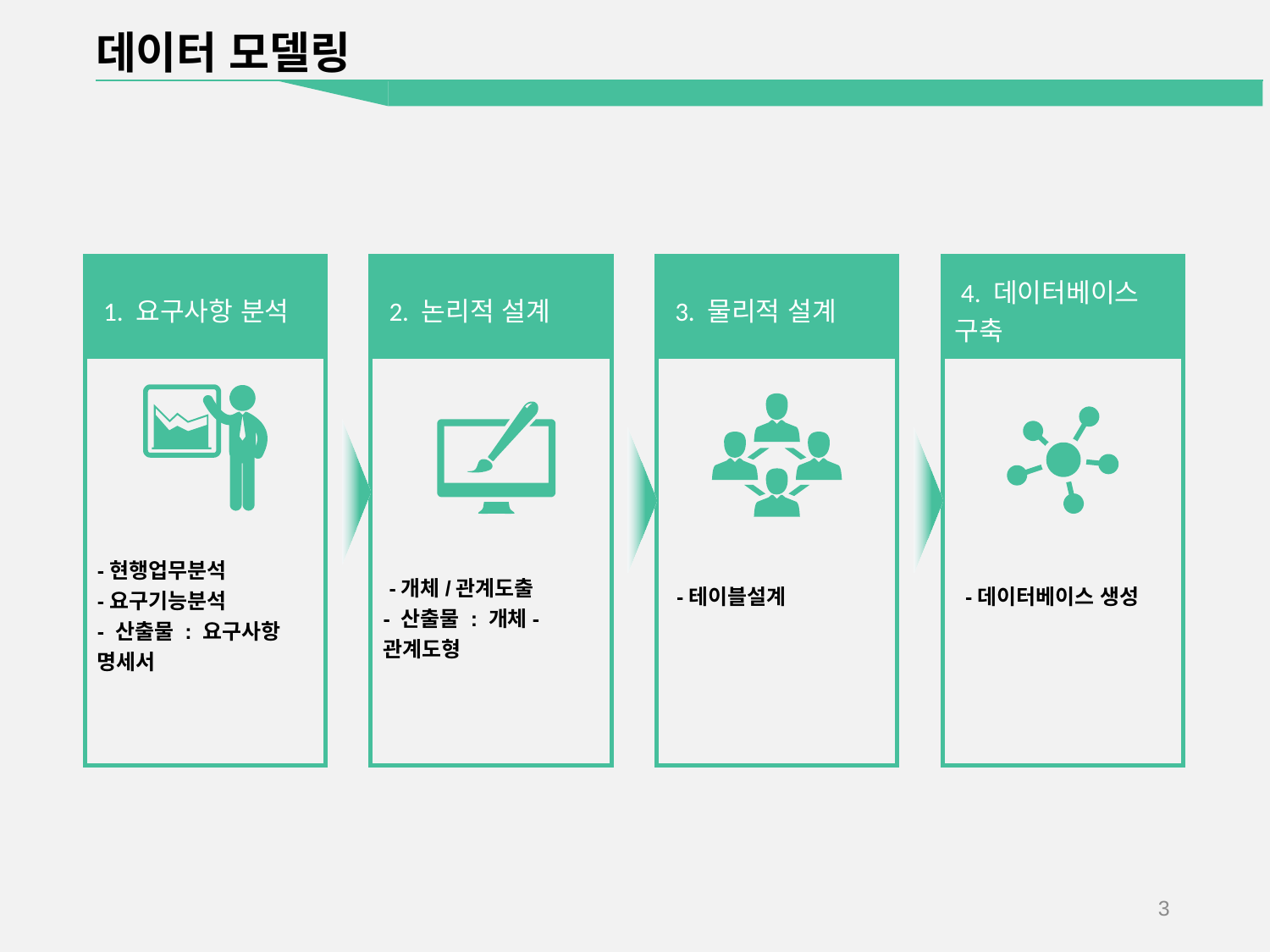

데이터 모델링

 1. 요구사항 분석

 2. 논리적 설계

 3. 물리적 설계

 4. 데이터베이스 구축

-현행업무분석
-요구기능분석
- 산출물 : 요구사항 명세서
 -개체/관계도출
- 산출물 : 개체-관계도형
 -데이터베이스 생성
 -테이블설계
3